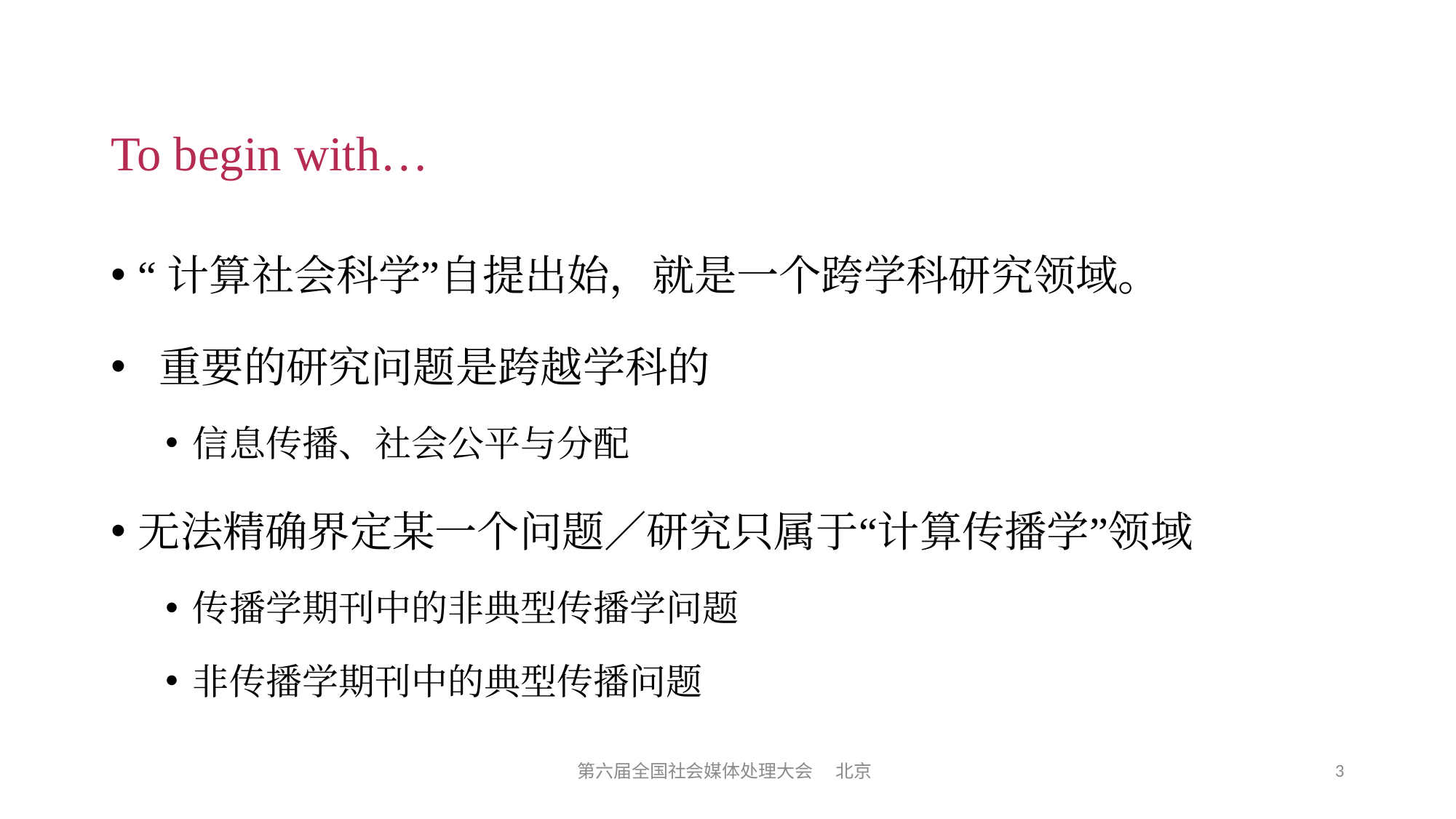

# To begin with…
“计算社会科学”自提出始，就是一个跨学科研究领域。
 重要的研究问题是跨越学科的
信息传播、社会公平与分配
无法精确界定某一个问题／研究只属于“计算传播学”领域
传播学期刊中的非典型传播学问题
非传播学期刊中的典型传播问题
3
第六届全国社会媒体处理大会    北京